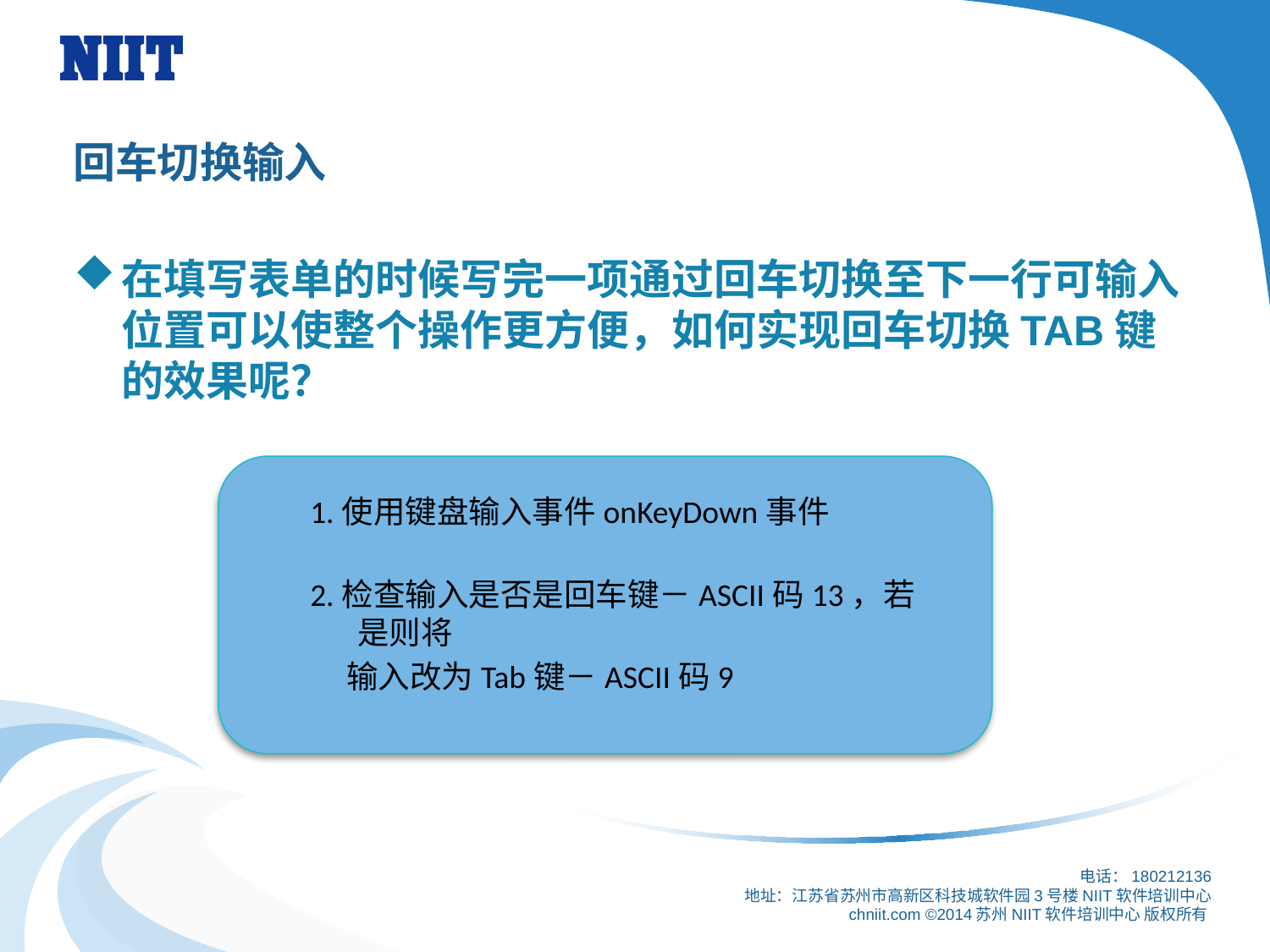

# 回车切换输入
在填写表单的时候写完一项通过回车切换至下一行可输入位置可以使整个操作更方便，如何实现回车切换TAB键的效果呢？

1.使用键盘输入事件onKeyDown事件

2.检查输入是否是回车键－ASCII码13，若是则将
    输入改为Tab键－ASCII码9